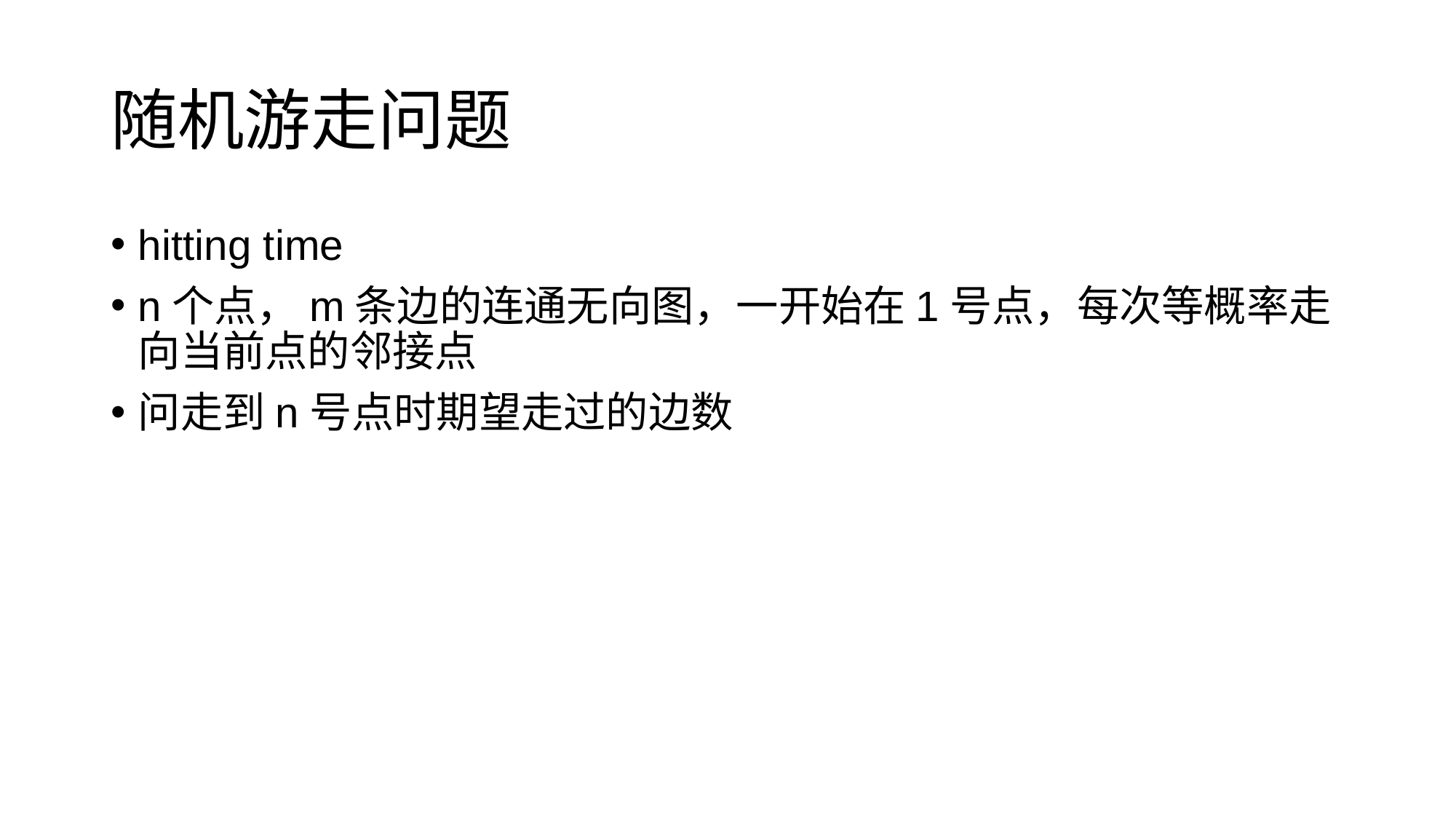

# 随机游走问题
hitting time
n个点，m条边的连通无向图，一开始在1号点，每次等概率走向当前点的邻接点
问走到n号点时期望走过的边数